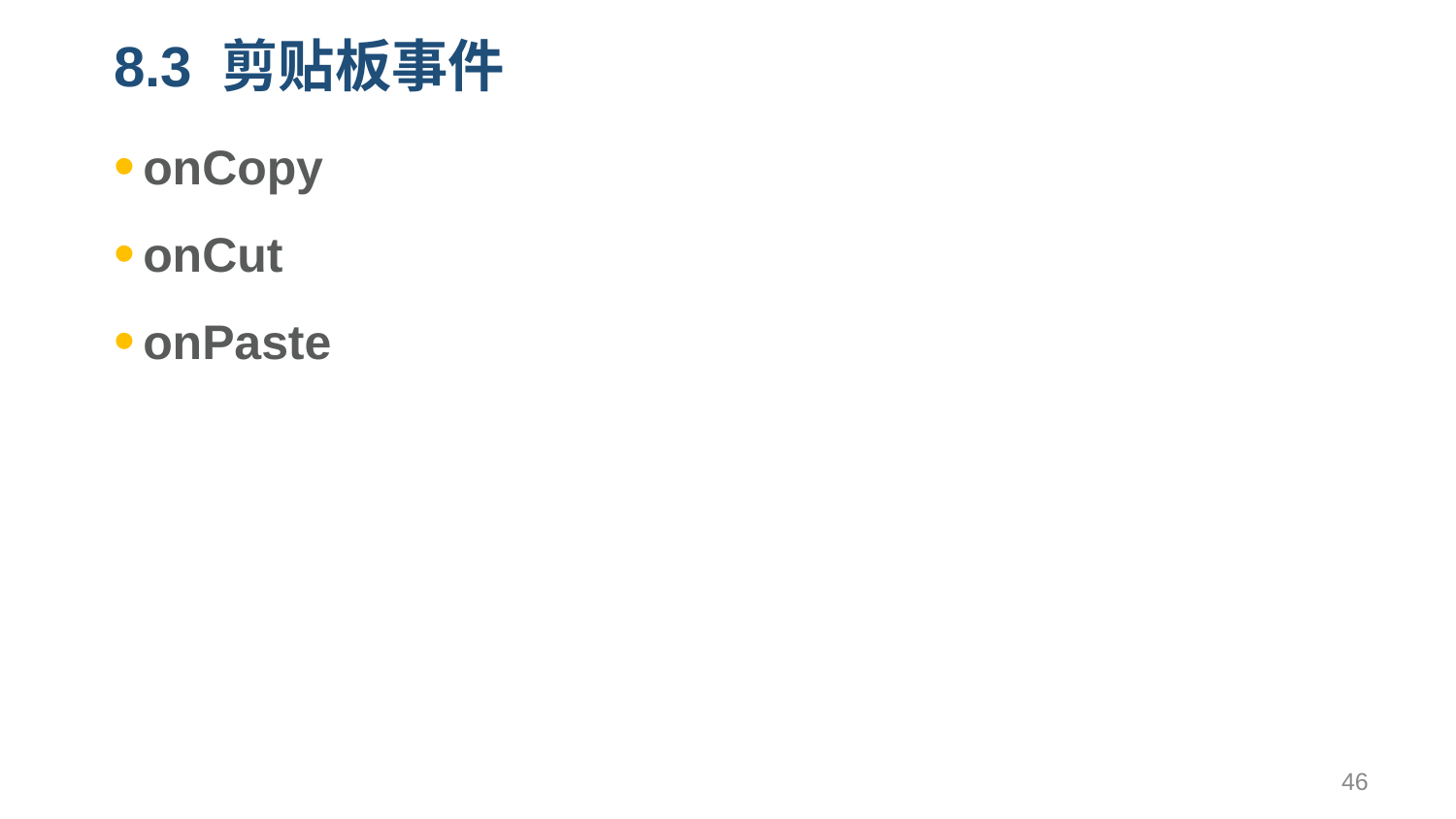

# 8.3 剪贴板事件
onCopy
onCut
onPaste
46